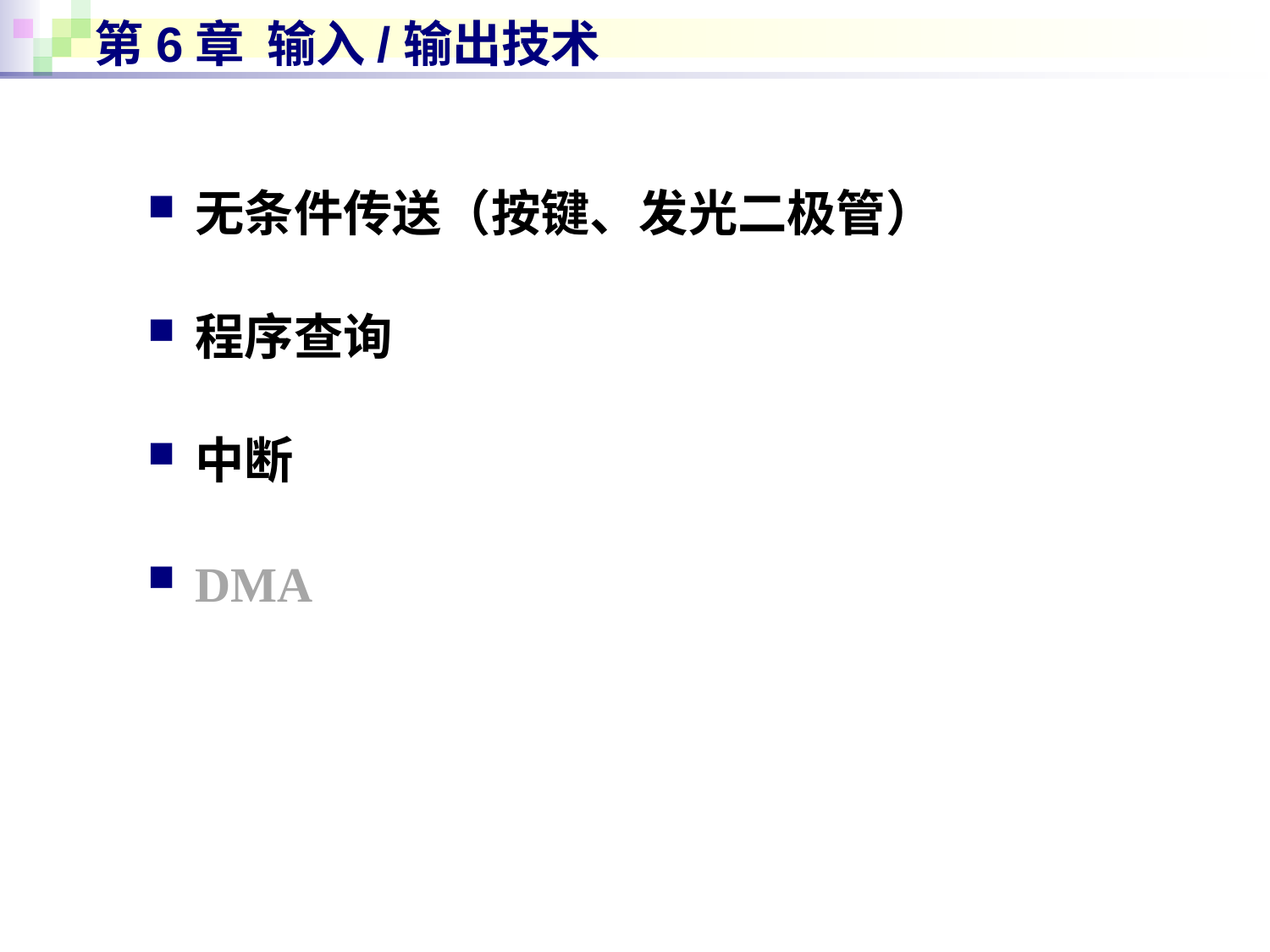

# 第6章  输入/输出技术
无条件传送（按键、发光二极管）
程序查询
中断
DMA
47